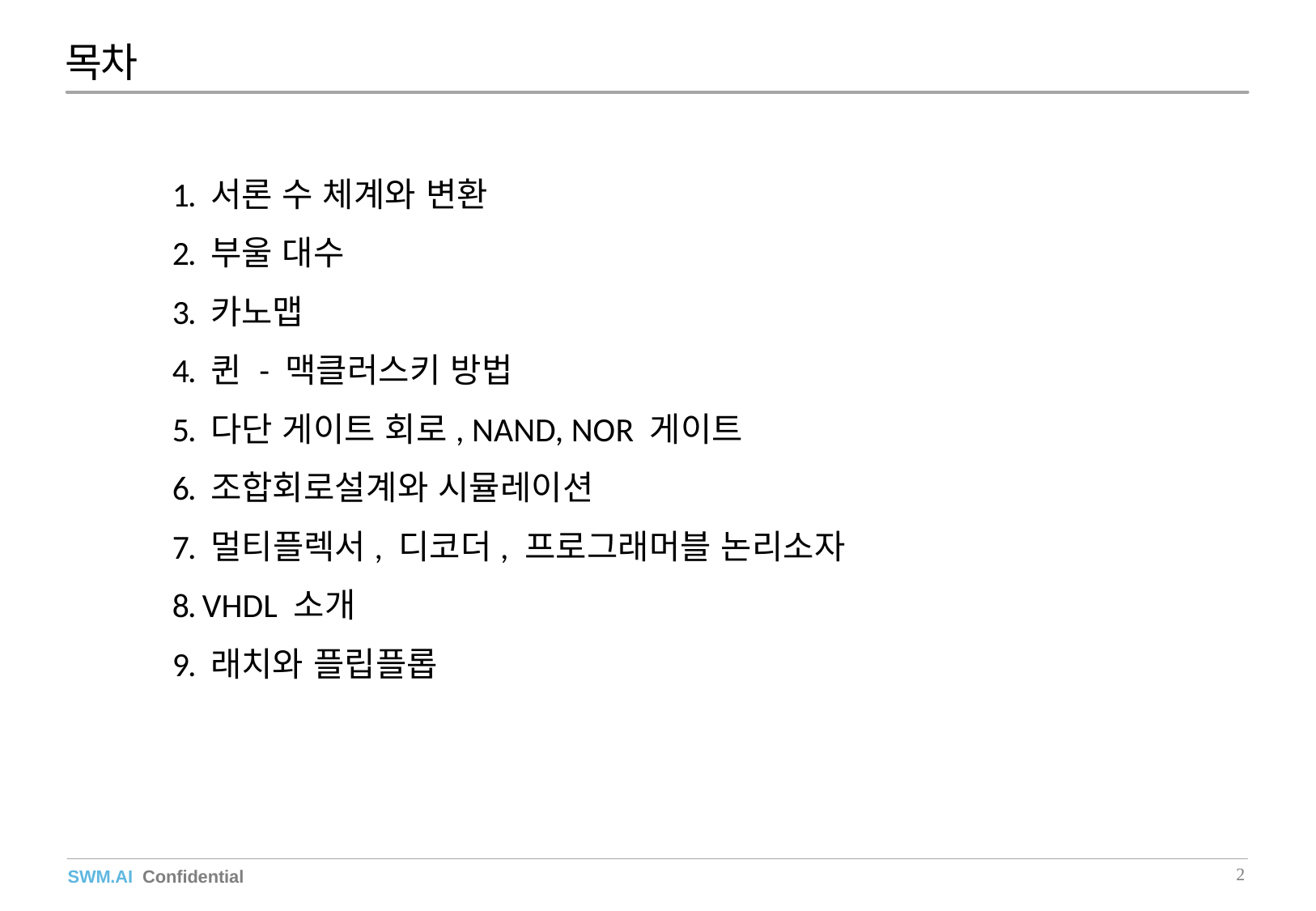

목차
1. 서론 수 체계와 변환
2. 부울 대수
3. 카노맵
4. 퀸 - 맥클러스키 방법
5. 다단 게이트 회로, NAND, NOR 게이트
6. 조합회로설계와 시뮬레이션
7. 멀티플렉서, 디코더, 프로그래머블 논리소자
8. VHDL 소개
9. 래치와 플립플롭
2